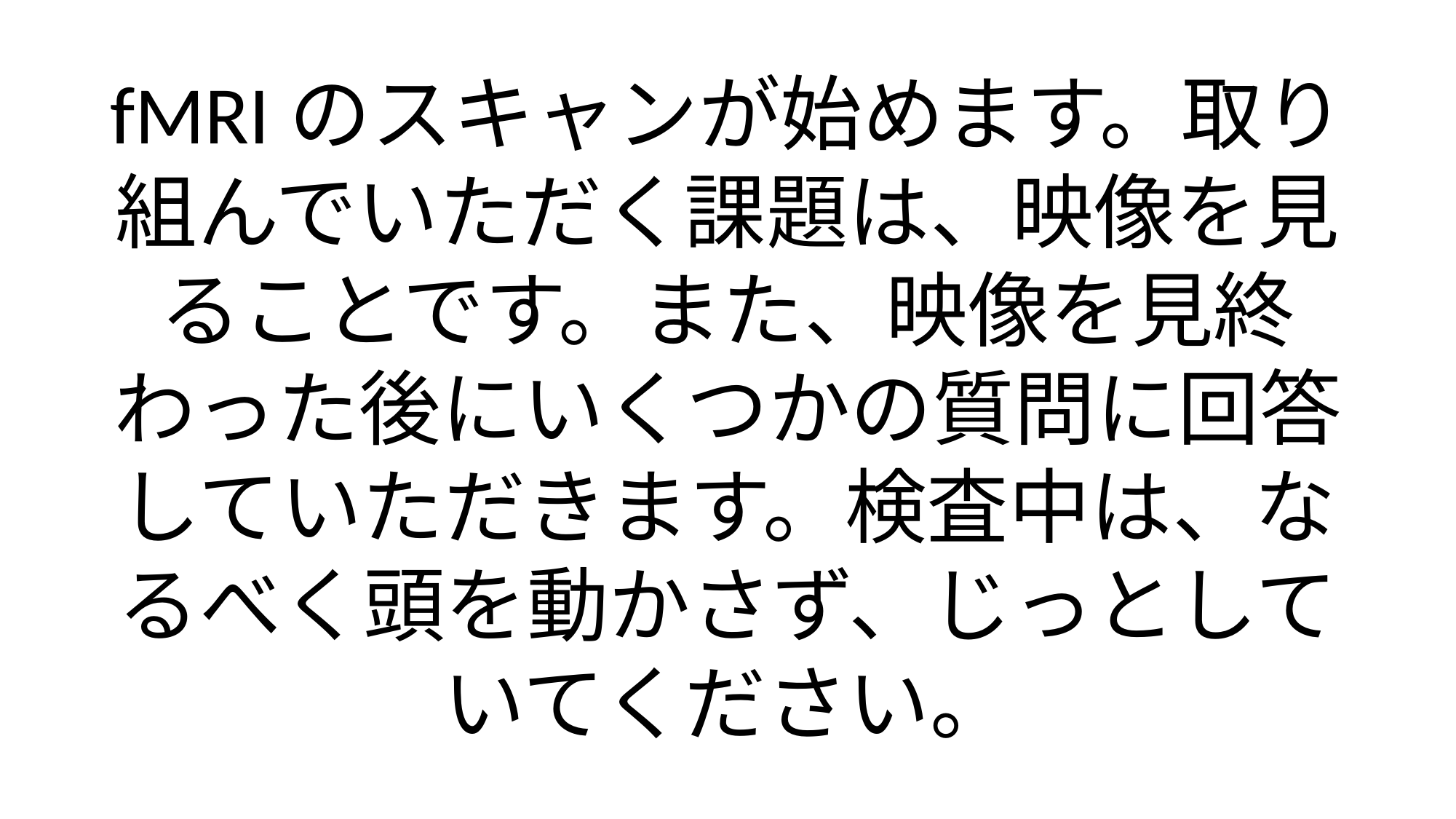

fMRIのスキャンが始めます。取り組んでいただく課題は、映像を見ることです。また、映像を見終わった後にいくつかの質問に回答していただきます。検査中は、なるべく頭を動かさず、じっとしていてください。